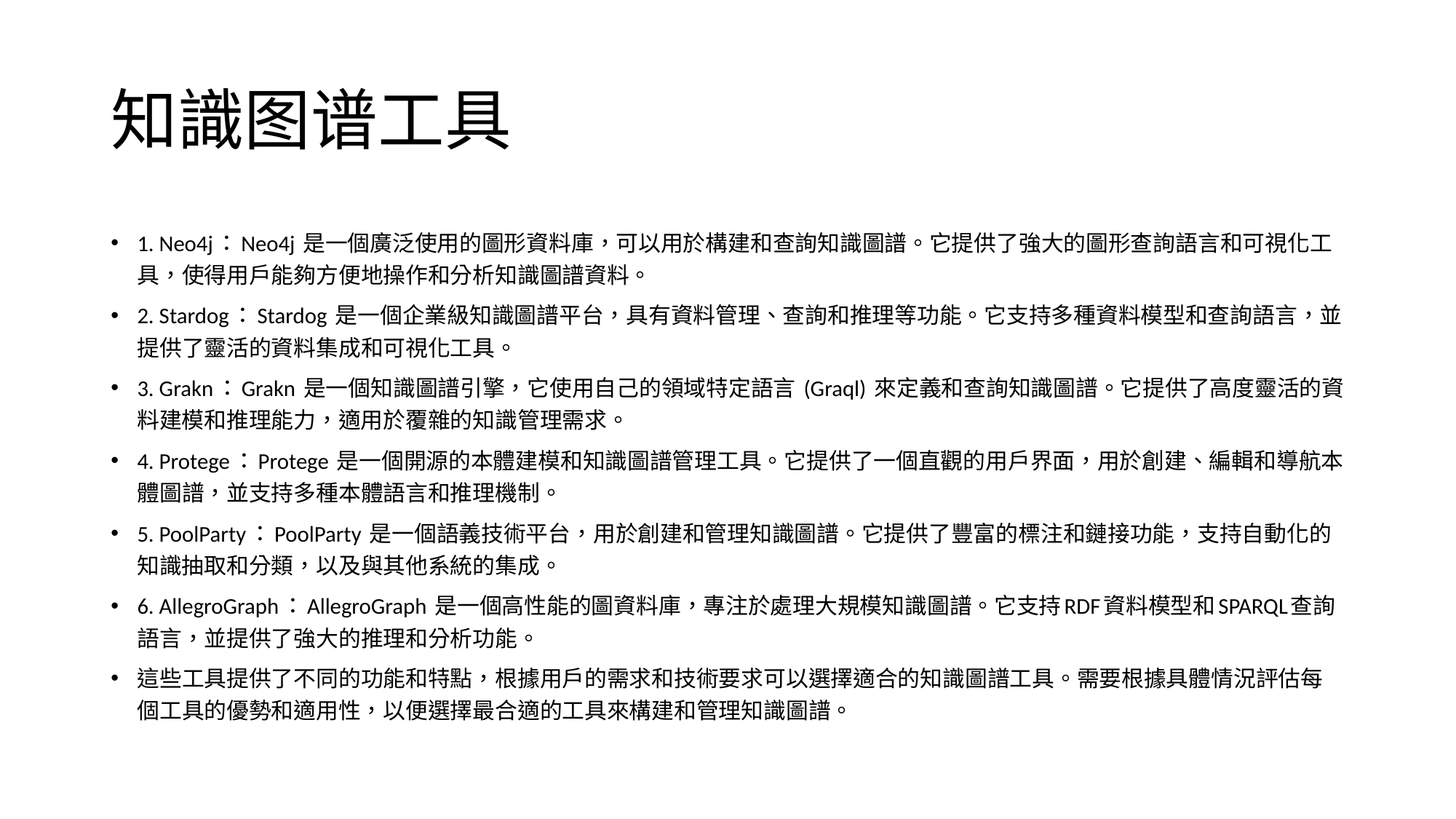

# 知識图谱工具
1. Neo4j：Neo4j 是一個廣泛使用的圖形資料庫，可以用於構建和查詢知識圖譜。它提供了強大的圖形查詢語言和可視化工具，使得用戶能夠方便地操作和分析知識圖譜資料。
2. Stardog：Stardog 是一個企業級知識圖譜平台，具有資料管理、查詢和推理等功能。它支持多種資料模型和查詢語言，並提供了靈活的資料集成和可視化工具。
3. Grakn：Grakn 是一個知識圖譜引擎，它使用自己的領域特定語言 (Graql) 來定義和查詢知識圖譜。它提供了高度靈活的資料建模和推理能力，適用於覆雜的知識管理需求。
4. Protege：Protege 是一個開源的本體建模和知識圖譜管理工具。它提供了一個直觀的用戶界面，用於創建、編輯和導航本體圖譜，並支持多種本體語言和推理機制。
5. PoolParty：PoolParty 是一個語義技術平台，用於創建和管理知識圖譜。它提供了豐富的標注和鏈接功能，支持自動化的知識抽取和分類，以及與其他系統的集成。
6. AllegroGraph：AllegroGraph 是一個高性能的圖資料庫，專注於處理大規模知識圖譜。它支持RDF資料模型和SPARQL查詢語言，並提供了強大的推理和分析功能。
這些工具提供了不同的功能和特點，根據用戶的需求和技術要求可以選擇適合的知識圖譜工具。需要根據具體情況評估每個工具的優勢和適用性，以便選擇最合適的工具來構建和管理知識圖譜。